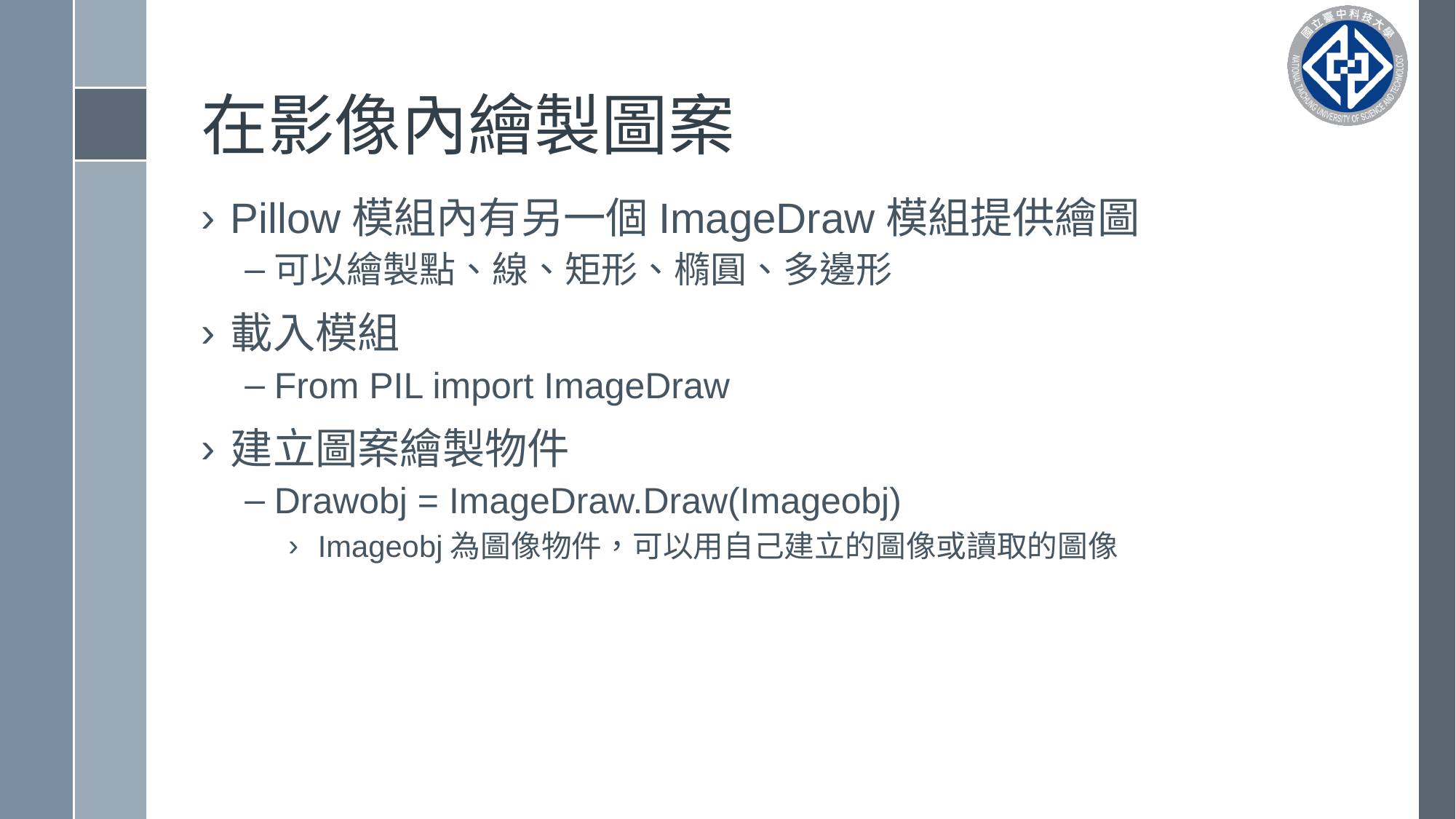

# 在影像內繪製圖案
Pillow模組內有另一個ImageDraw模組提供繪圖
可以繪製點、線、矩形、橢圓、多邊形
載入模組
From PIL import ImageDraw
建立圖案繪製物件
Drawobj = ImageDraw.Draw(Imageobj)
Imageobj為圖像物件，可以用自己建立的圖像或讀取的圖像